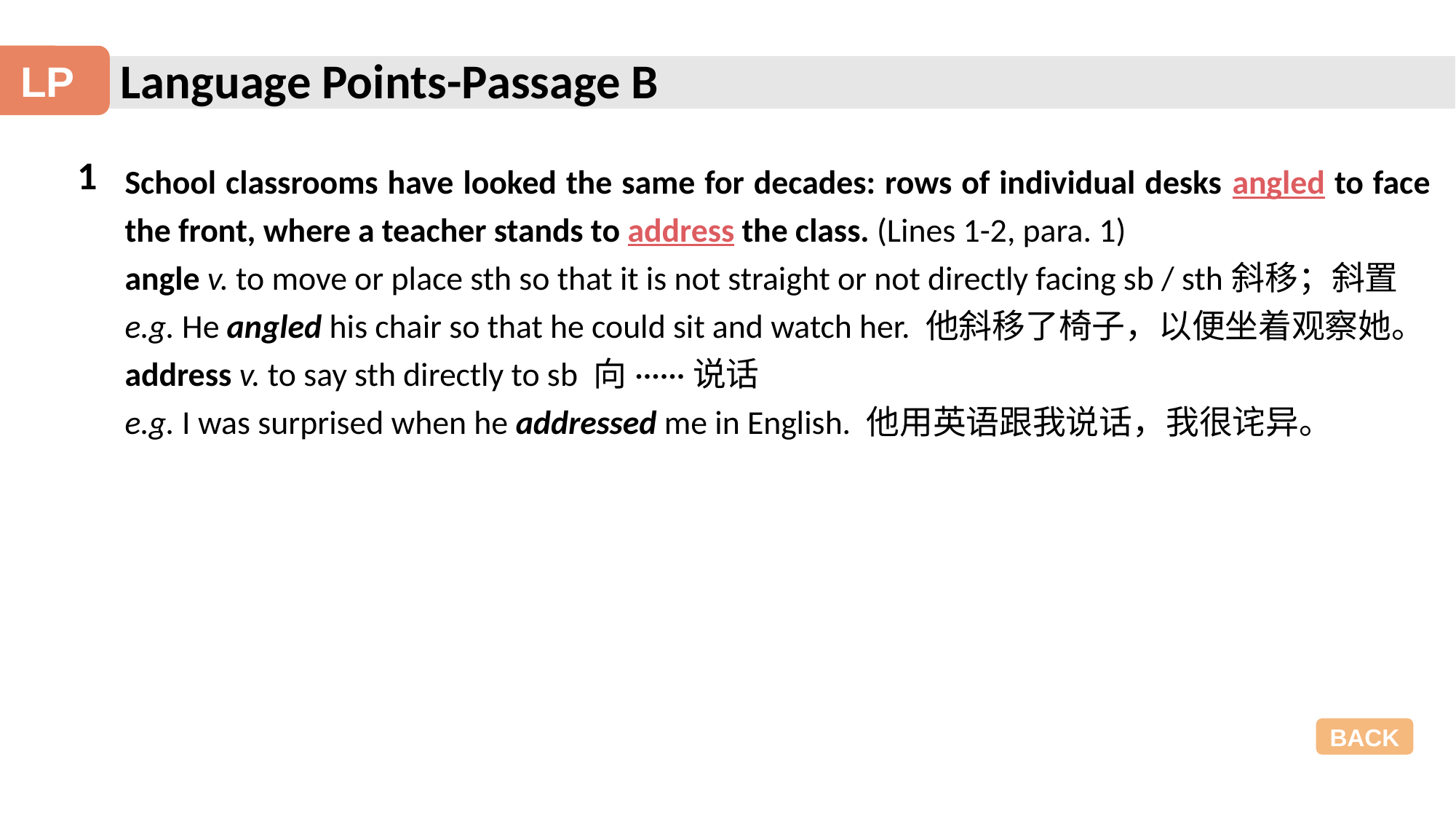

Language Points-Passage B
LP

1
School classrooms have looked the same for decades: rows of individual desks angled to face the front, where a teacher stands to address the class. (Lines 1-2, para. 1)
angle v. to move or place sth so that it is not straight or not directly facing sb / sth斜移；斜置
e.g. He angled his chair so that he could sit and watch her. 他斜移了椅子，以便坐着观察她。
address v. to say sth directly to sb 向······说话
e.g. I was surprised when he addressed me in English. 他用英语跟我说话，我很诧异。
BACK